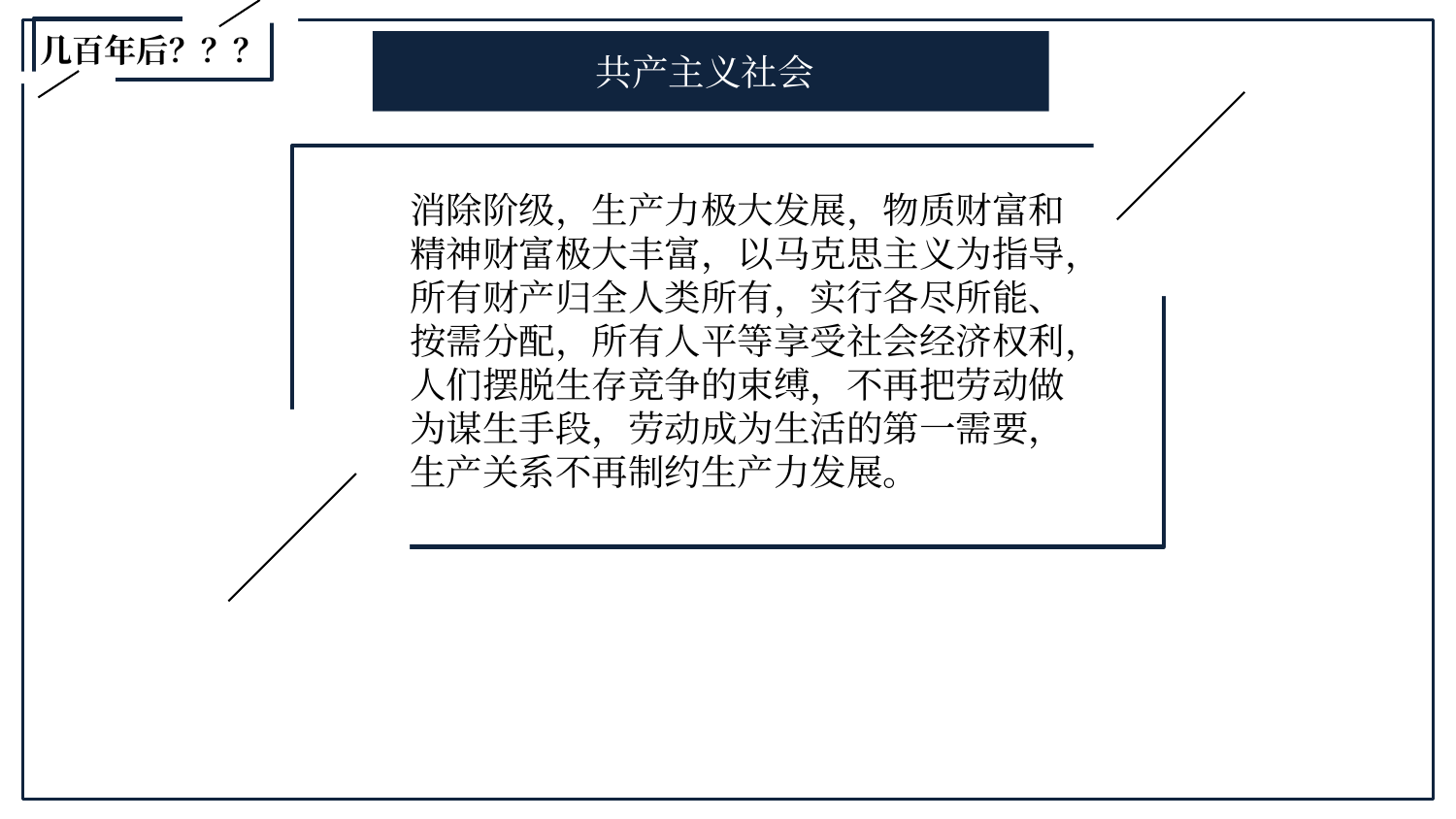

几百年后？？？

共产主义社会

消除阶级，生产力极大发展，物质财富和精神财富极大丰富，以马克思主义为指导，所有财产归全人类所有，实行各尽所能、按需分配，所有人平等享受社会经济权利，人们摆脱生存竞争的束缚，不再把劳动做为谋生手段，劳动成为生活的第一需要，生产关系不再制约生产力发展。